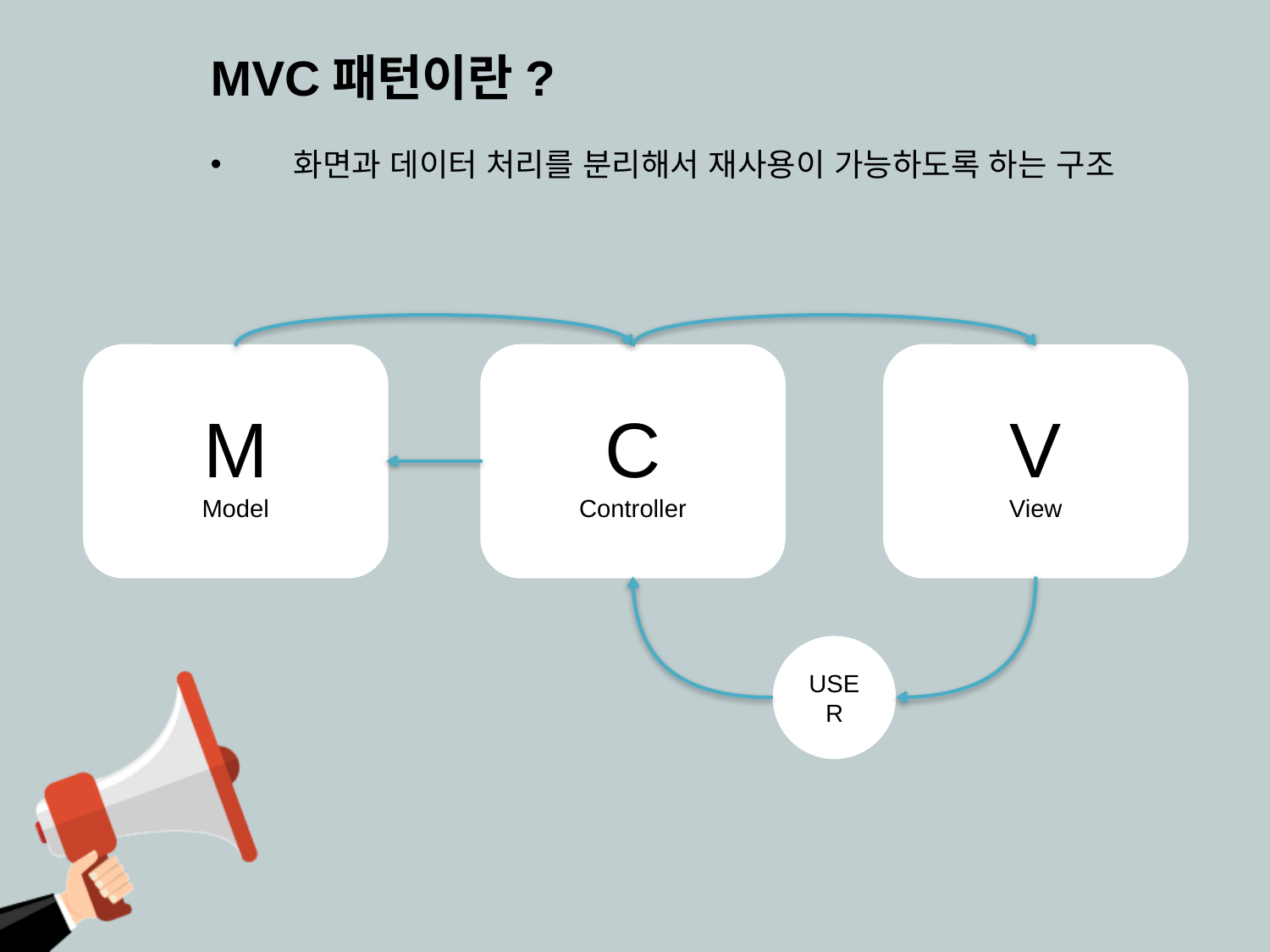

MVC패턴이란?

    화면과 데이터 처리를 분리해서 재사용이 가능하도록 하는 구조
M
Model
C
Controller
V
View
USER